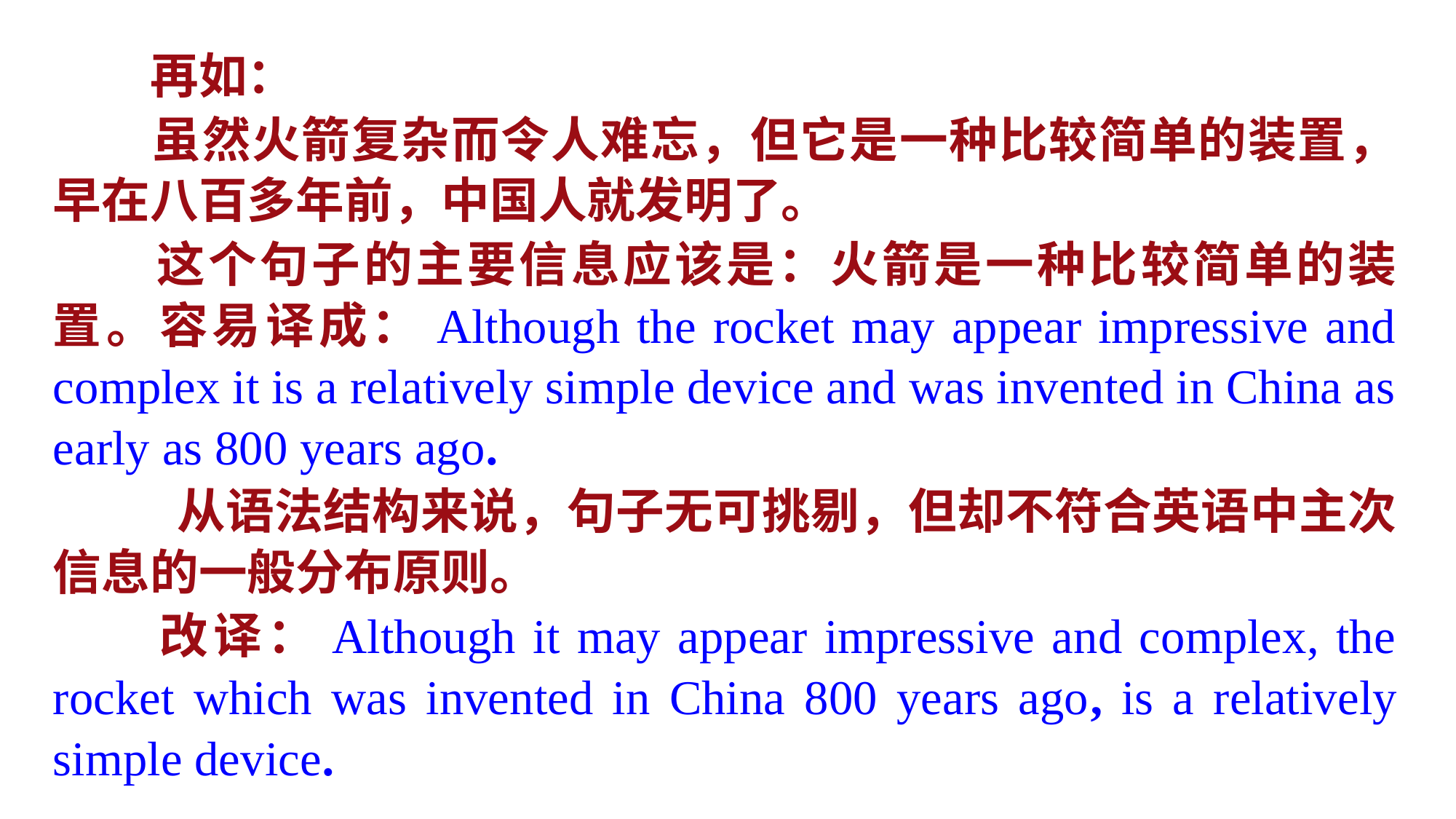

再如：
　　虽然火箭复杂而令人难忘，但它是一种比较简单的装置，早在八百多年前，中国人就发明了。
　　这个句子的主要信息应该是：火箭是一种比较简单的装置。容易译成：Although the rocket may appear impressive and complex it is a relatively simple device and was invented in China as early as 800 years ago.
          从语法结构来说，句子无可挑剔，但却不符合英语中主次信息的一般分布原则。
　　改译：Although it may appear impressive and complex, the rocket which was invented in China 800 years ago, is a relatively simple device.